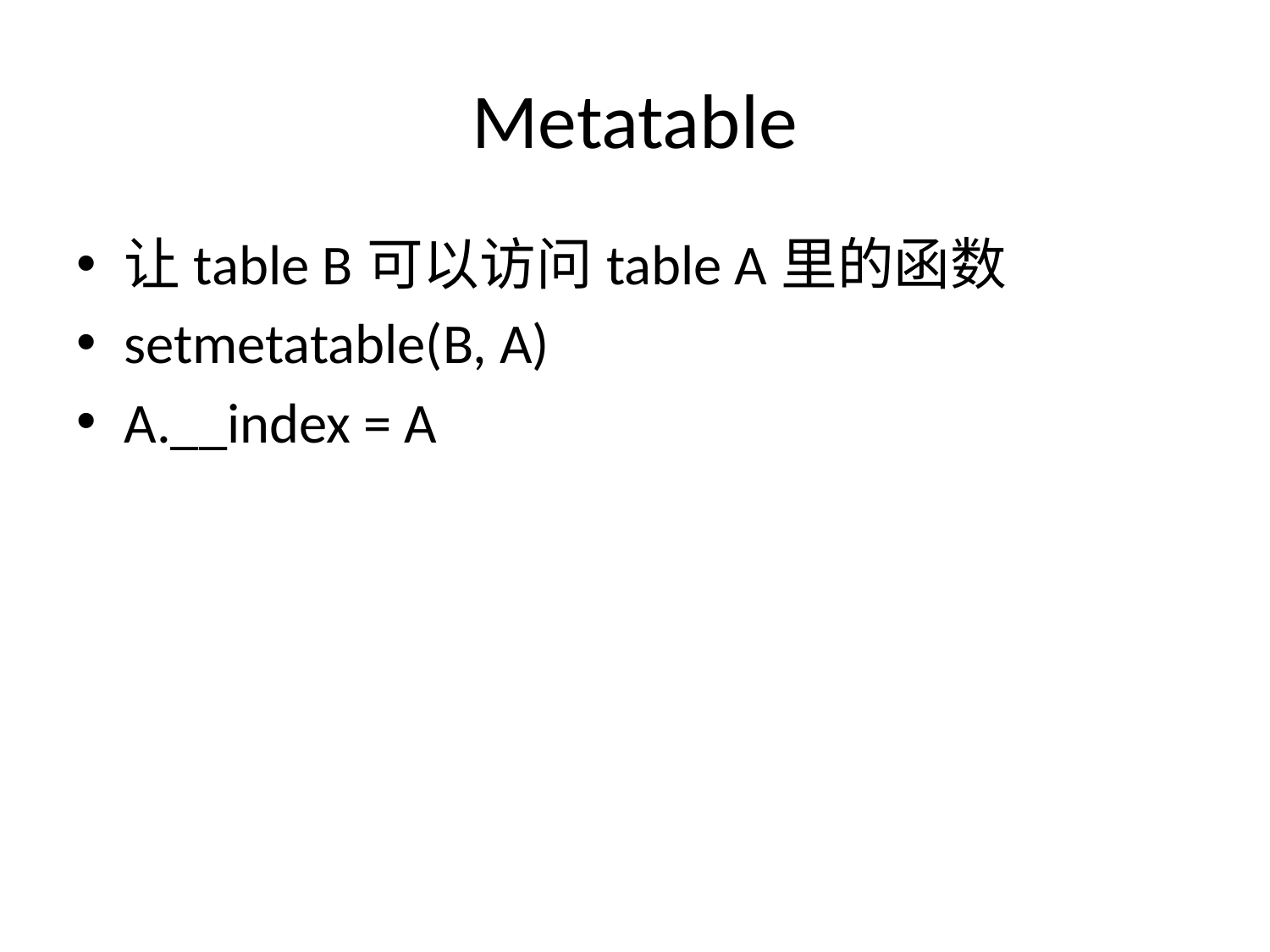

# Metatable
让table B可以访问table A里的函数
setmetatable(B, A)
A.__index = A